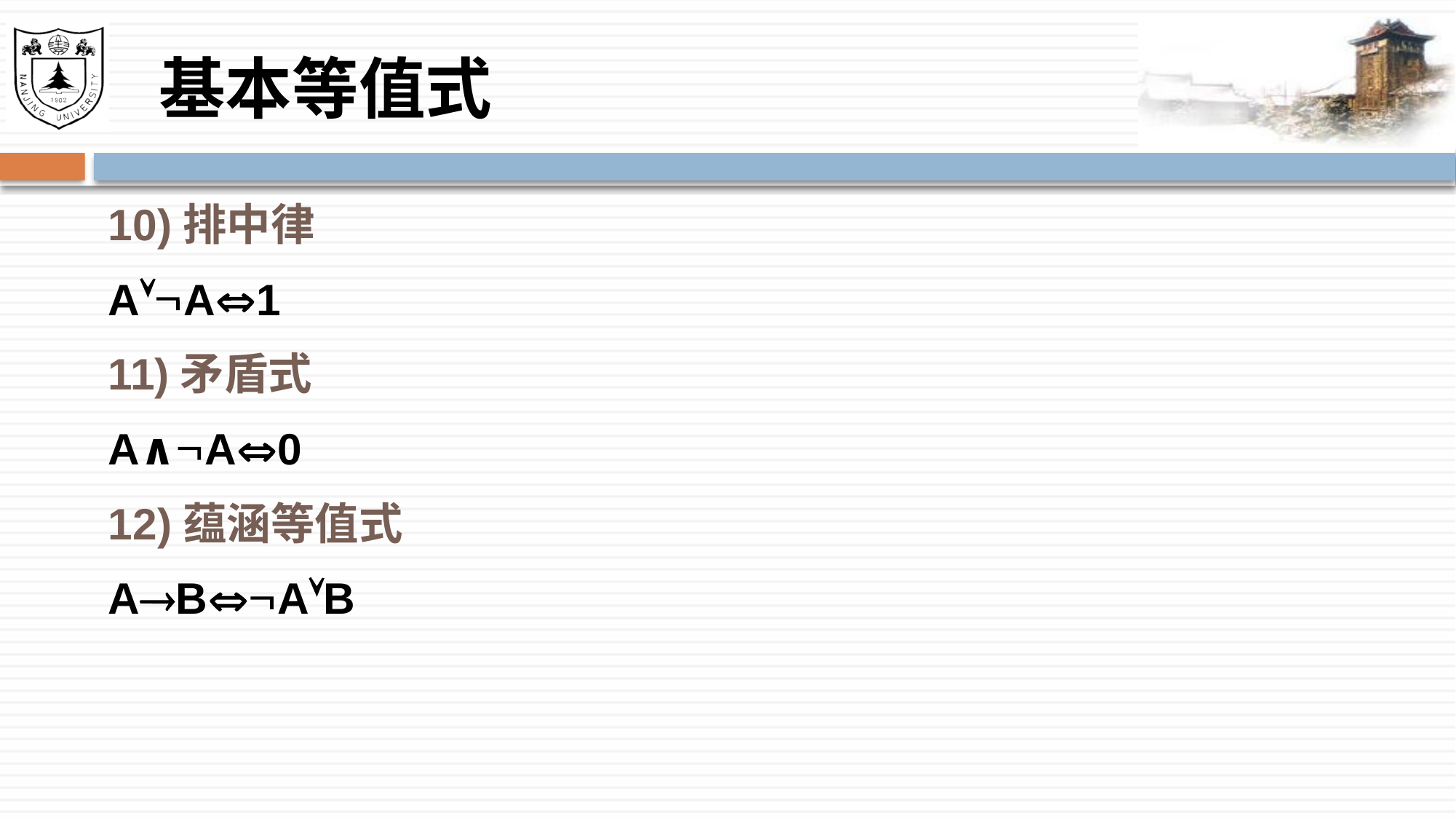

# 基本等值式
10)排中律
A∨¬A⇔1
11)矛盾式
A∧¬A⇔0
12)蕴涵等值式
A→B⇔¬A∨B